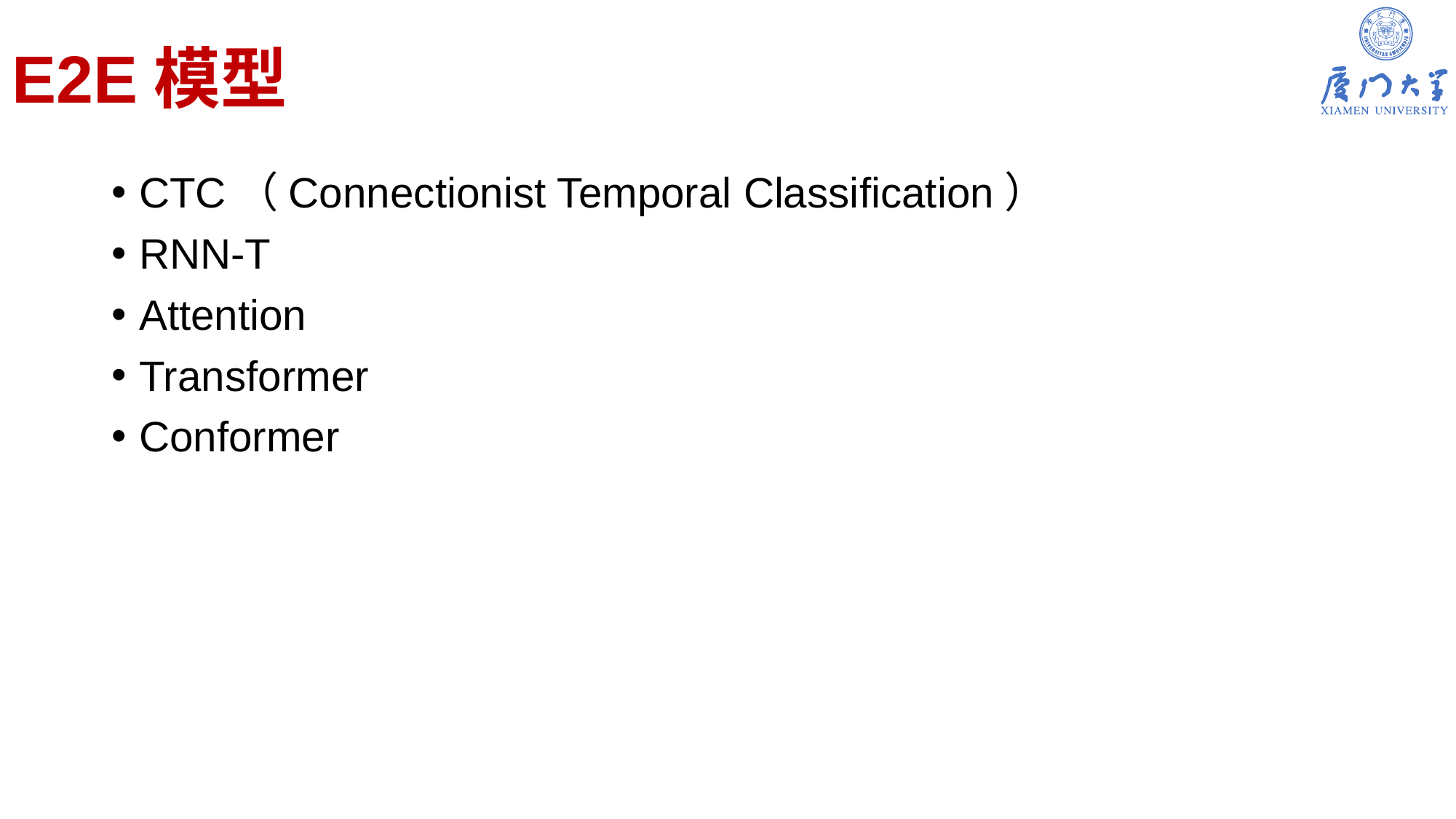

# E2E模型
CTC（Connectionist Temporal Classification）
RNN-T
Attention
Transformer
Conformer